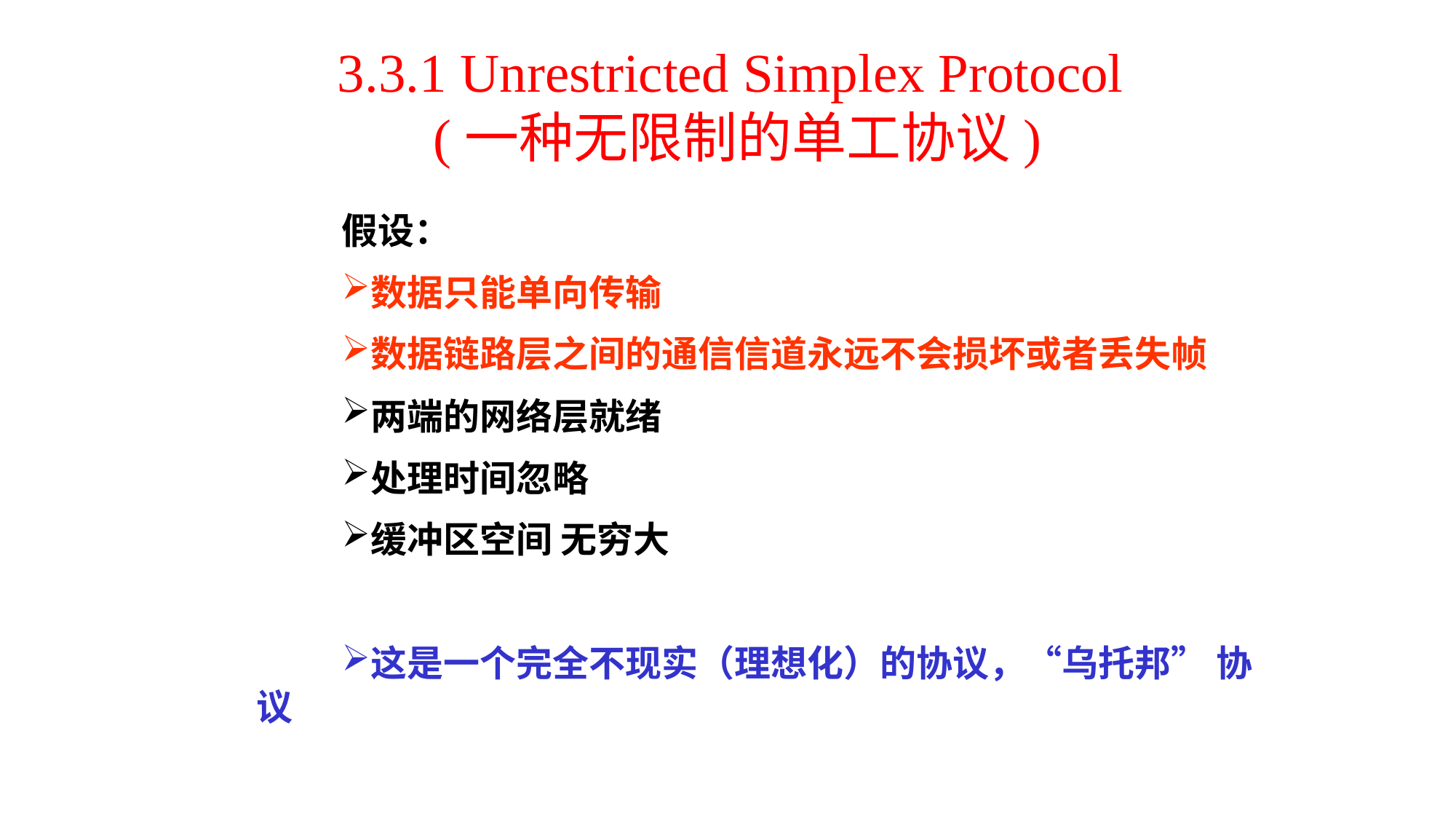

3.3.1 Unrestricted Simplex Protocol
(一种无限制的单工协议)
假设：
数据只能单向传输
数据链路层之间的通信信道永远不会损坏或者丢失帧
两端的网络层就绪
处理时间忽略
缓冲区空间 无穷大

这是一个完全不现实（理想化）的协议，“乌托邦” 协议